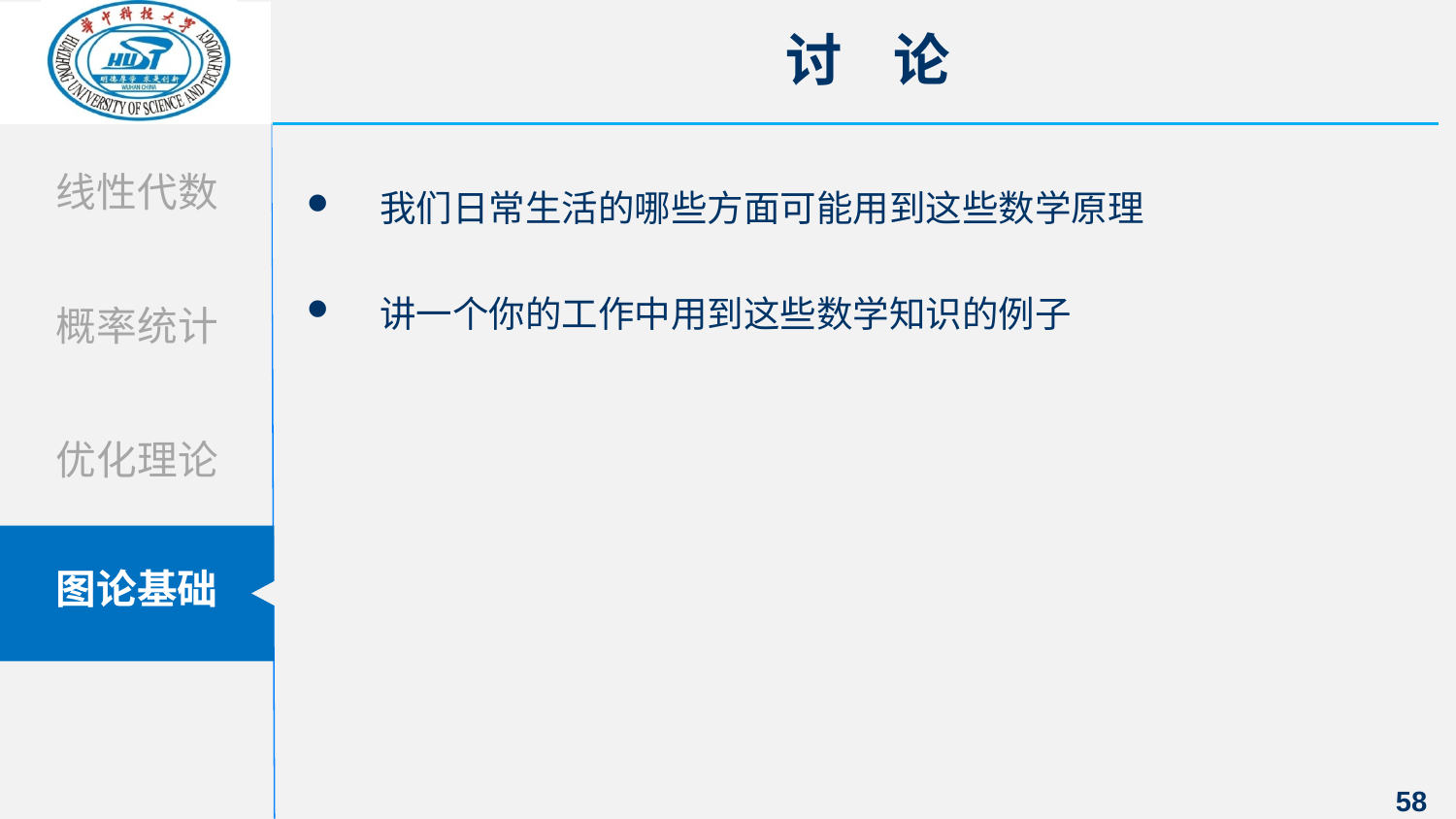

讨    论
我们日常生活的哪些方面可能用到这些数学原理
讲一个你的工作中用到这些数学知识的例子